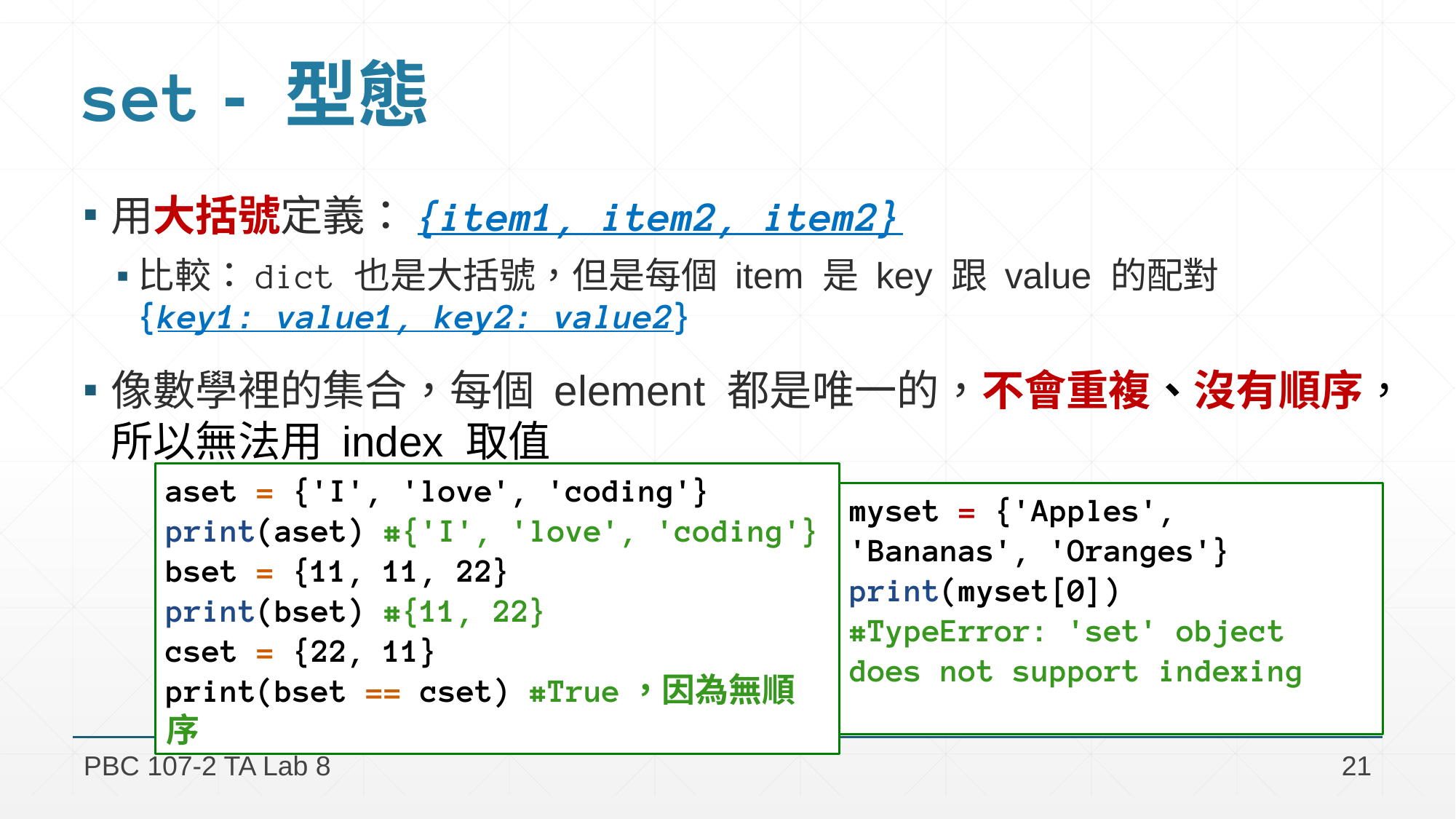

# set - 型態
用大括號定義：{item1, item2, item2}
比較：dict 也是大括號，但是每個 item 是 key 跟 value 的配對
{key1: value1, key2: value2}
像數學裡的集合，每個 element 都是唯一的，不會重複、沒有順序，所以無法用 index 取值
aset = {'I', 'love', 'coding'}
print(aset) #{'I', 'love', 'coding'}
bset = {11, 11, 22}
print(bset) #{11, 22}
cset = {22, 11}
print(bset == cset) #True，因為無順序
myset = {'Apples', 'Bananas', 'Oranges'}
print(myset[0])
#TypeError: 'set' object does not support indexing

PBC 107-2 TA Lab 8
21